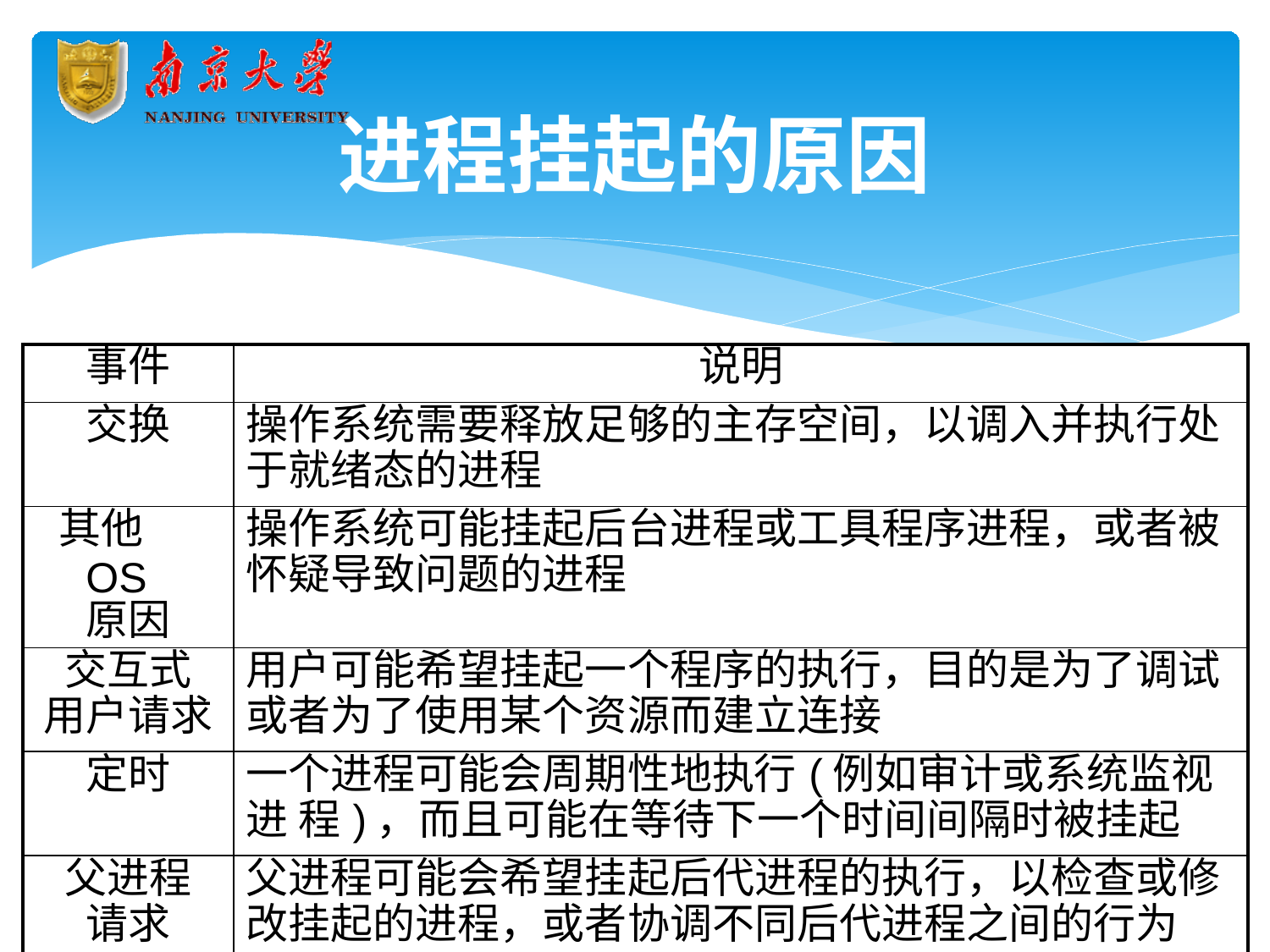

# 进程挂起的原因
| 事件 | 说明 |
| --- | --- |
| 交换 | 操作系统需要释放足够的主存空间，以调入并执行处 于就绪态的进程 |
| 其他OS 原因 | 操作系统可能挂起后台进程或工具程序进程，或者被 怀疑导致问题的进程 |
| 交互式 用户请求 | 用户可能希望挂起一个程序的执行，目的是为了调试 或者为了使用某个资源而建立连接 |
| 定时 | 一个进程可能会周期性地执行(例如审计或系统监视进 程)，而且可能在等待下一个时间间隔时被挂起 |
| 父进程 请求 | 父进程可能会希望挂起后代进程的执行，以检查或修 改挂起的进程，或者协调不同后代进程之间的行为 |